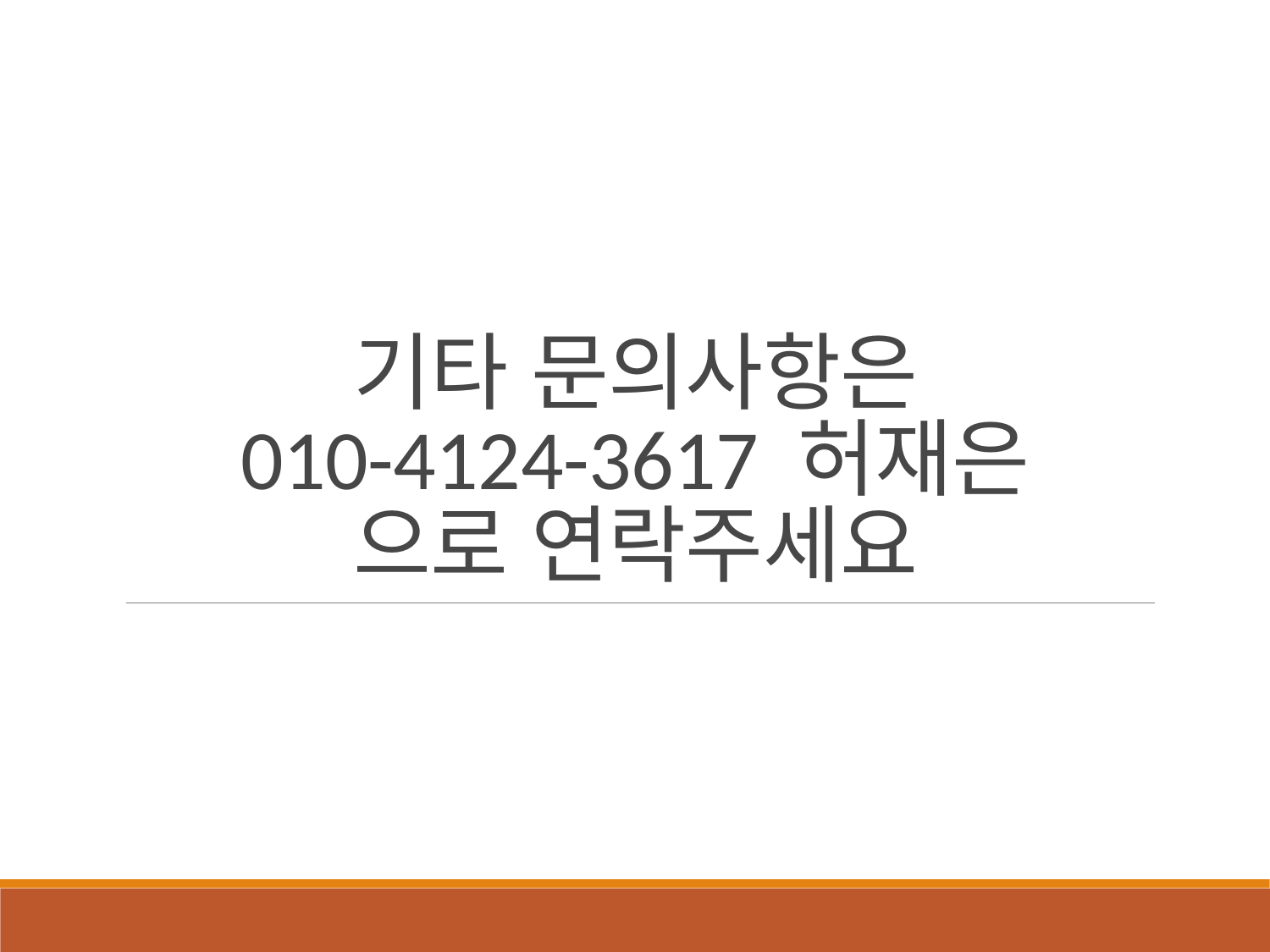

# 기타 문의사항은 010-4124-3617 허재은 으로 연락주세요